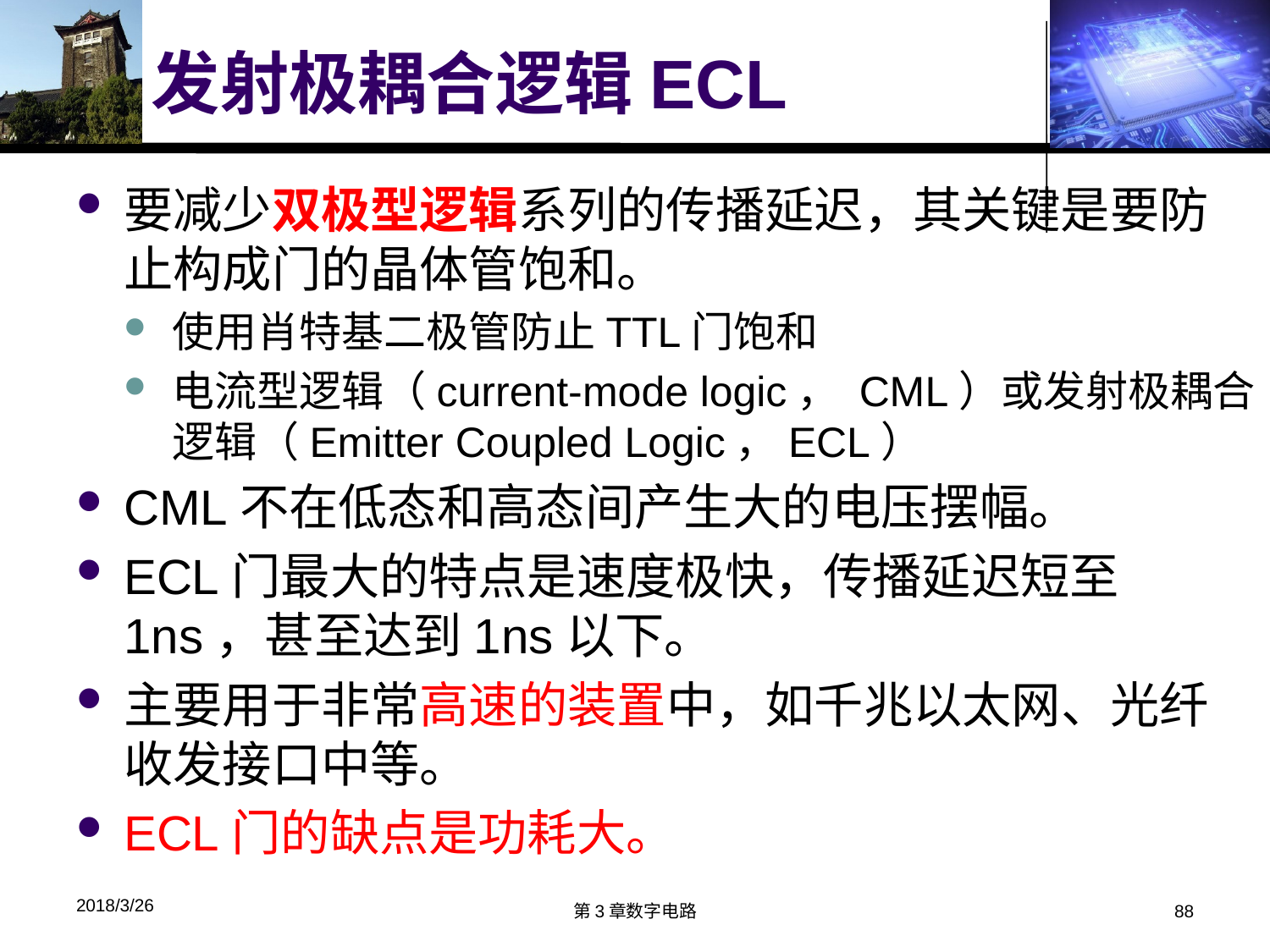

# 发射极耦合逻辑ECL
要减少双极型逻辑系列的传播延迟，其关键是要防止构成门的晶体管饱和。
使用肖特基二极管防止TTL门饱和
电流型逻辑（current-mode logic， CML）或发射极耦合逻辑（Emitter Coupled Logic，ECL）
CML不在低态和高态间产生大的电压摆幅。
ECL门最大的特点是速度极快，传播延迟短至1ns，甚至达到1ns以下。
主要用于非常高速的装置中，如千兆以太网、光纤收发接口中等。
ECL门的缺点是功耗大。

2018/3/26
第3章数字电路
88